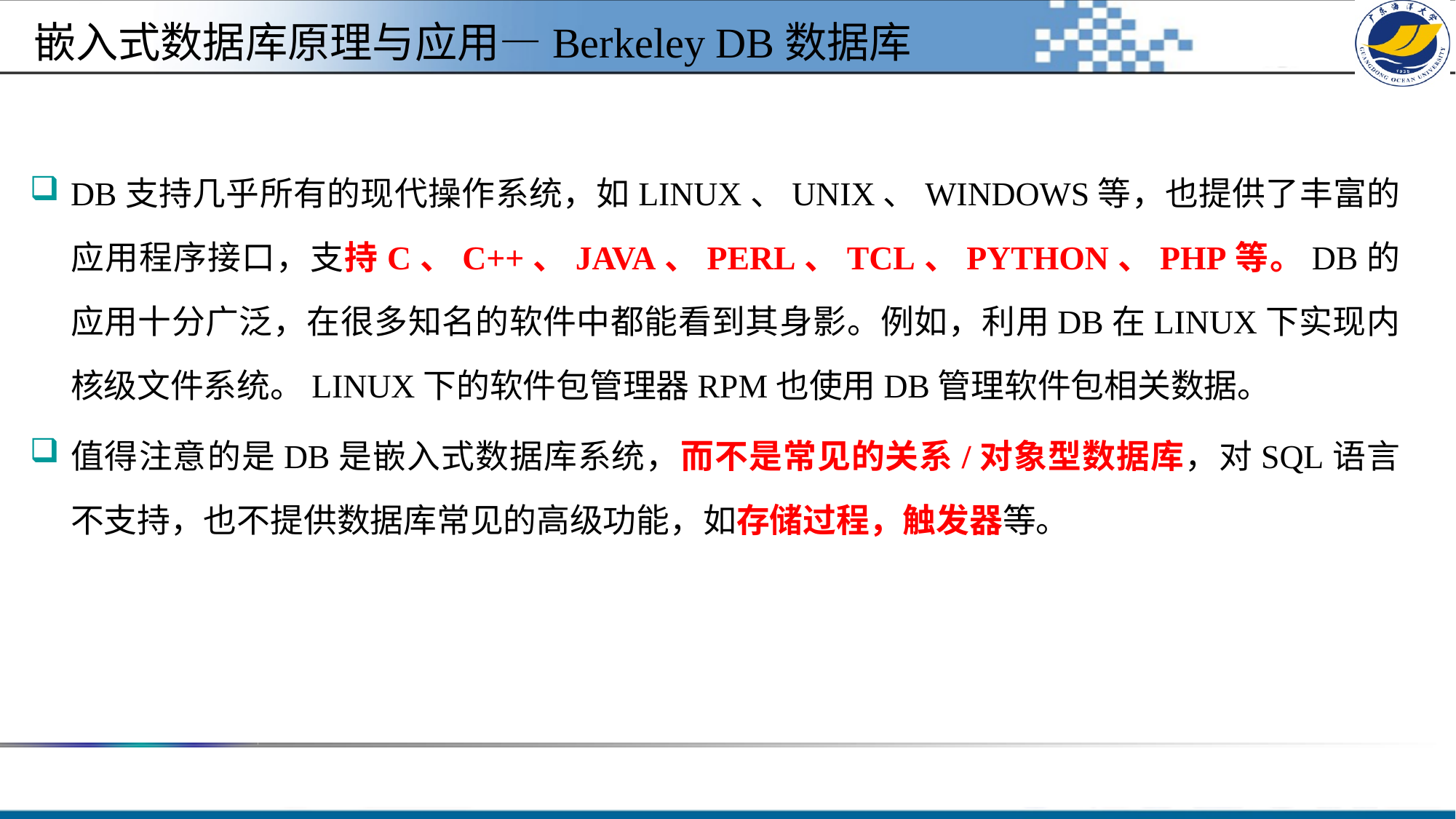

#
嵌入式数据库原理与应用—Berkeley DB数据库
DB支持几乎所有的现代操作系统，如LINUX、UNIX、WINDOWS等，也提供了丰富的应用程序接口，支持C、C++、JAVA、PERL、TCL、PYTHON、PHP等。DB的应用十分广泛，在很多知名的软件中都能看到其身影。例如，利用DB在LINUX下实现内核级文件系统。LINUX下的软件包管理器RPM也使用DB管理软件包相关数据。
值得注意的是DB是嵌入式数据库系统，而不是常见的关系/对象型数据库，对SQL语言不支持，也不提供数据库常见的高级功能，如存储过程，触发器等。